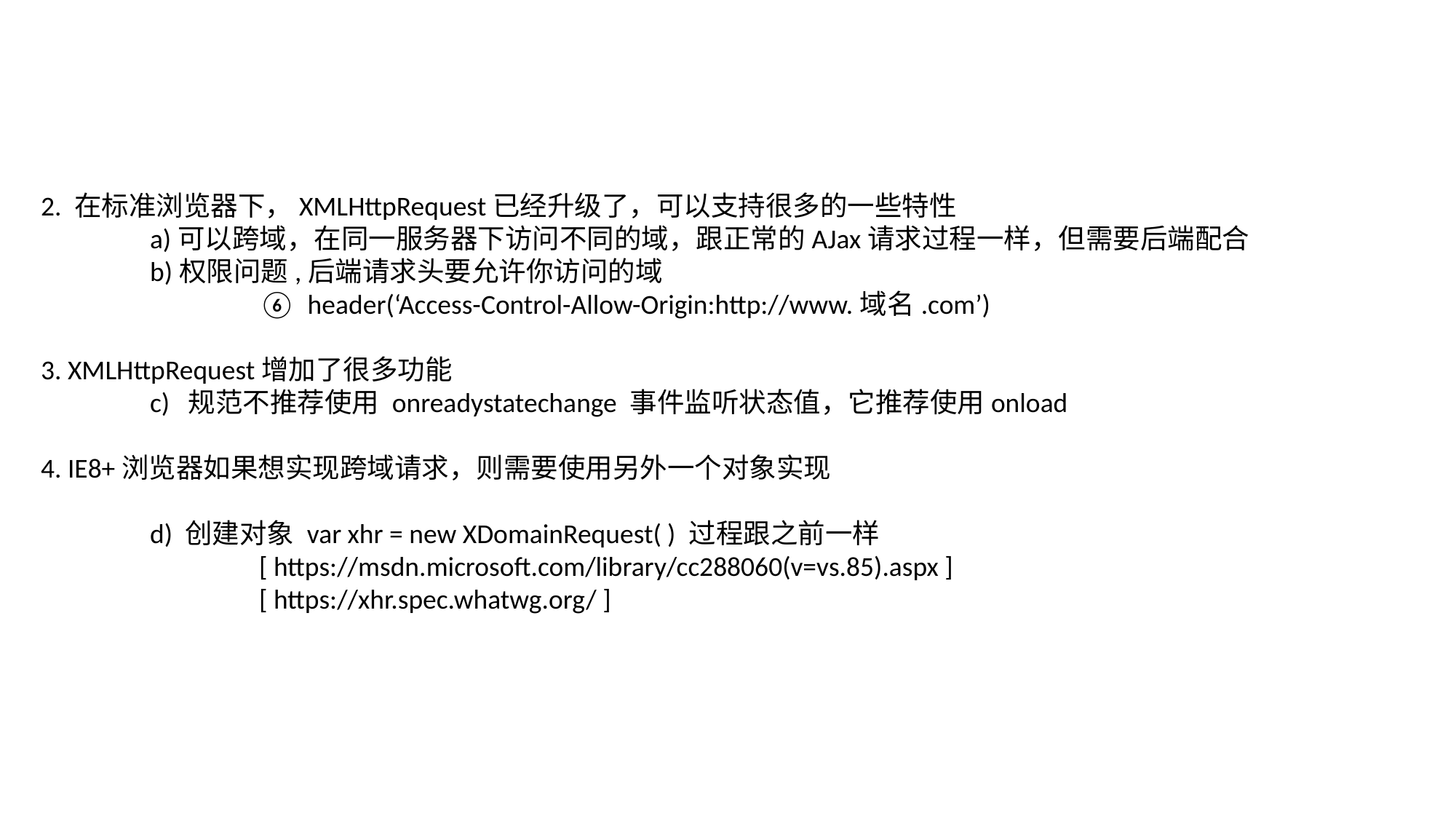

2. 在标准浏览器下，XMLHttpRequest已经升级了，可以支持很多的一些特性
	a)可以跨域，在同一服务器下访问不同的域，跟正常的AJax请求过程一样，但需要后端配合
	b)权限问题,后端请求头要允许你访问的域
		⑥  header(‘Access-Control-Allow-Origin:http://www.域名.com’)

3. XMLHttpRequest增加了很多功能
 	c)  规范不推荐使用 onreadystatechange 事件监听状态值，它推荐使用onload

4. IE8+浏览器如果想实现跨域请求，则需要使用另外一个对象实现

	d) 创建对象 var xhr = new XDomainRequest( ) 过程跟之前一样
		[ https://msdn.microsoft.com/library/cc288060(v=vs.85).aspx ]
		[ https://xhr.spec.whatwg.org/ ]